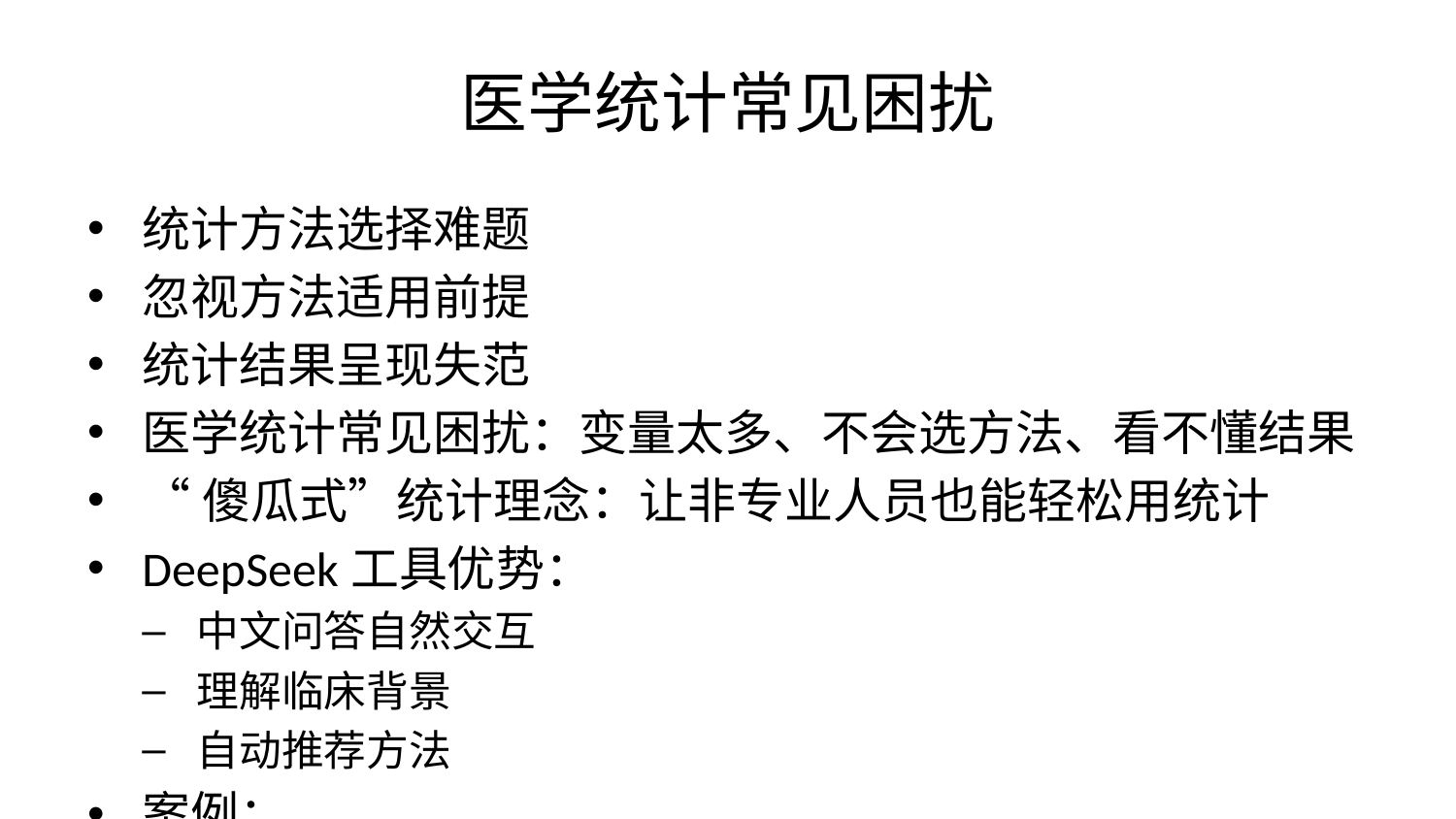

# 医学统计常见困扰
统计方法选择难题
忽视方法适用前提
统计结果呈现失范
医学统计常见困扰：变量太多、不会选方法、看不懂结果
“傻瓜式”统计理念：让非专业人员也能轻松用统计
DeepSeek工具优势：
中文问答自然交互
理解临床背景
自动推荐方法
案例：
研究血压药效果，提问：“用药前后血压有差异吗？”
DeepSeek自动识别配对t检验，解释结果